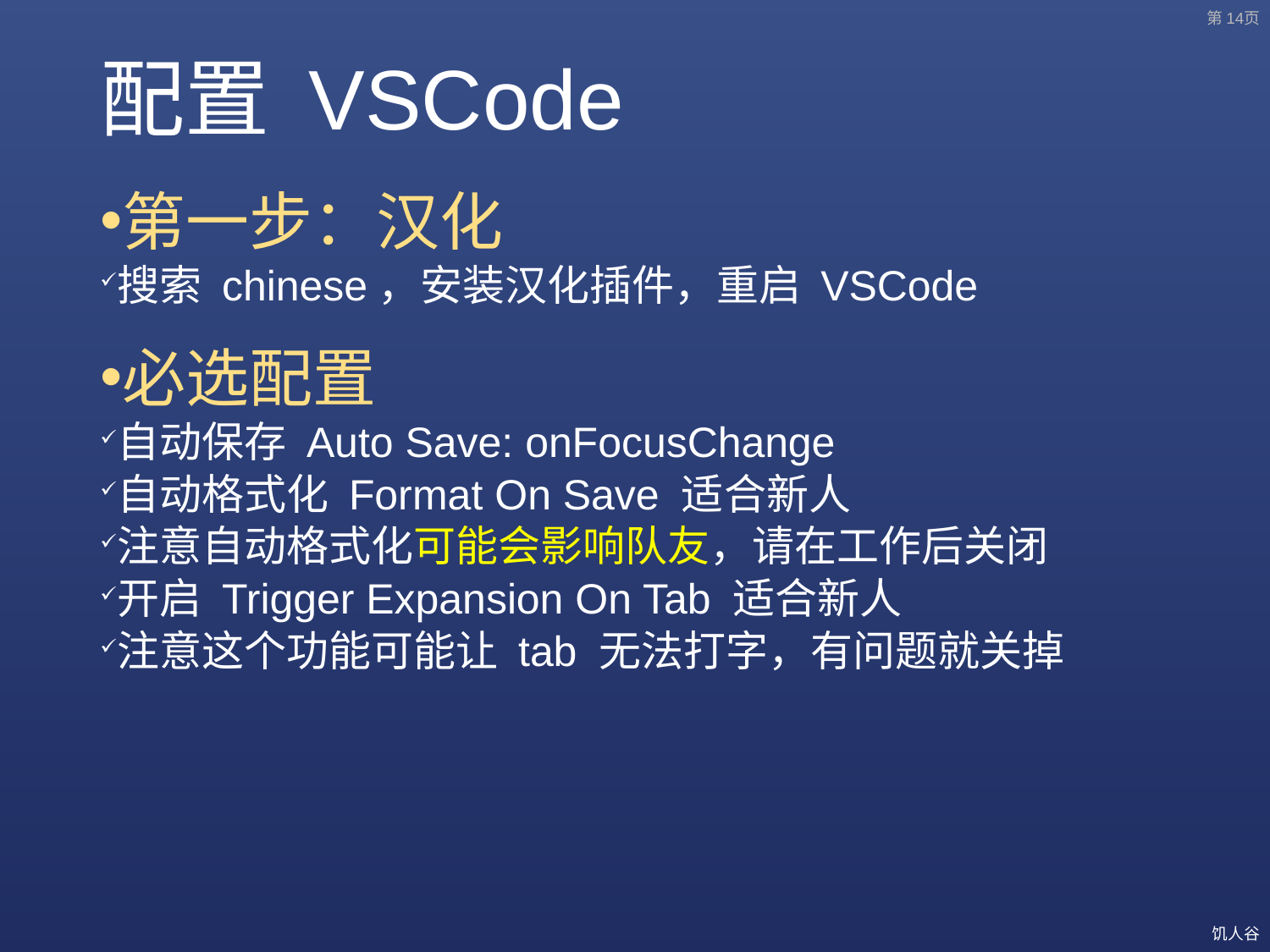

第14页
# 配置 VSCode
第一步：汉化
搜索 chinese，安装汉化插件，重启 VSCode
必选配置
自动保存 Auto Save: onFocusChange
自动格式化 Format On Save 适合新人
注意自动格式化可能会影响队友，请在工作后关闭
开启 Trigger Expansion On Tab 适合新人
注意这个功能可能让 tab 无法打字，有问题就关掉
饥人谷